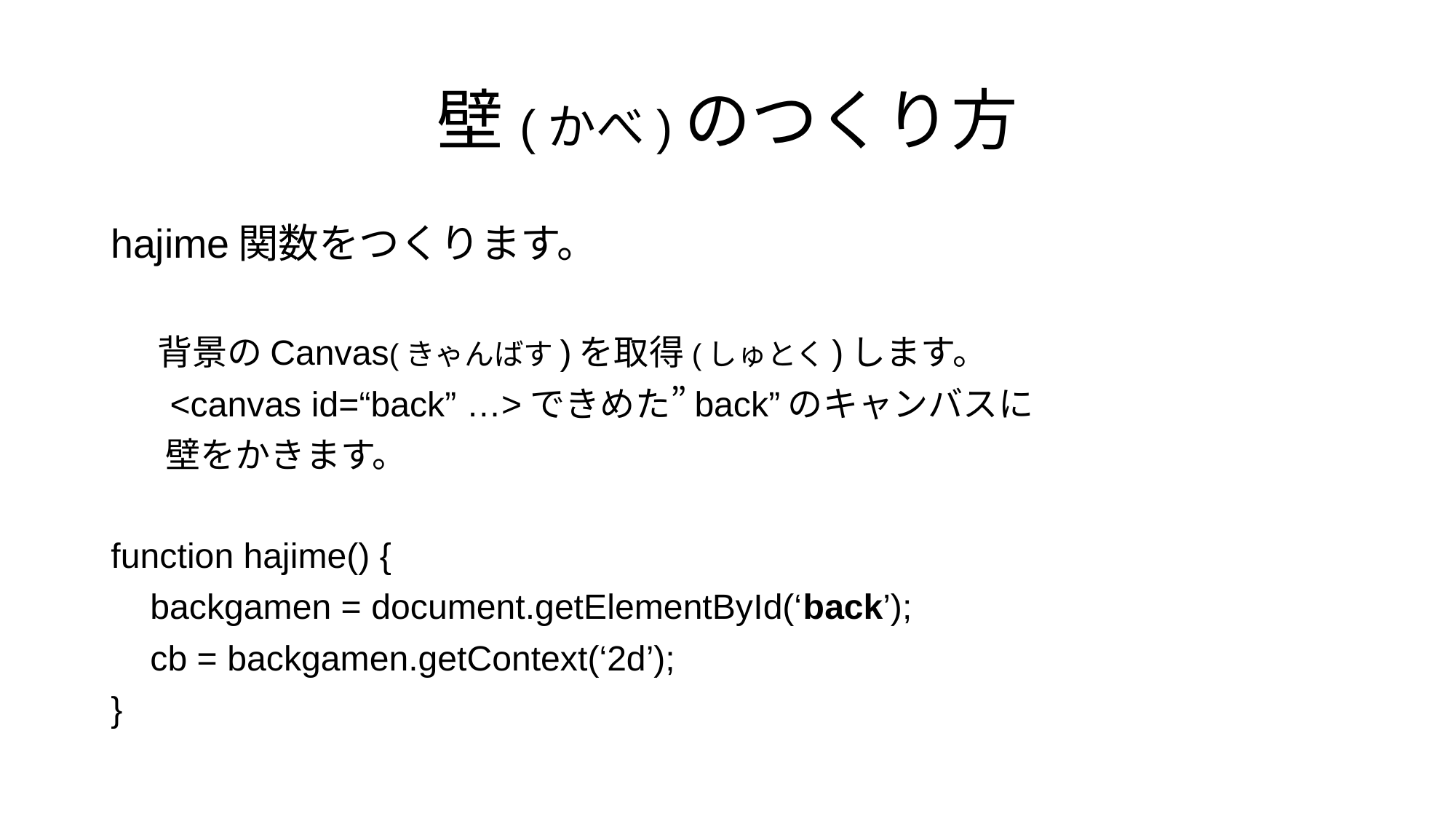

# 壁(かべ)のつくり方
hajime関数をつくります。

     背景のCanvas(きゃんばす)を取得(しゅとく)します。
      <canvas id=“back” …>できめた”back”のキャンバスに
      壁をかきます。

function hajime() {
    backgamen = document.getElementById(‘back’);
    cb = backgamen.getContext(‘2d’);
}